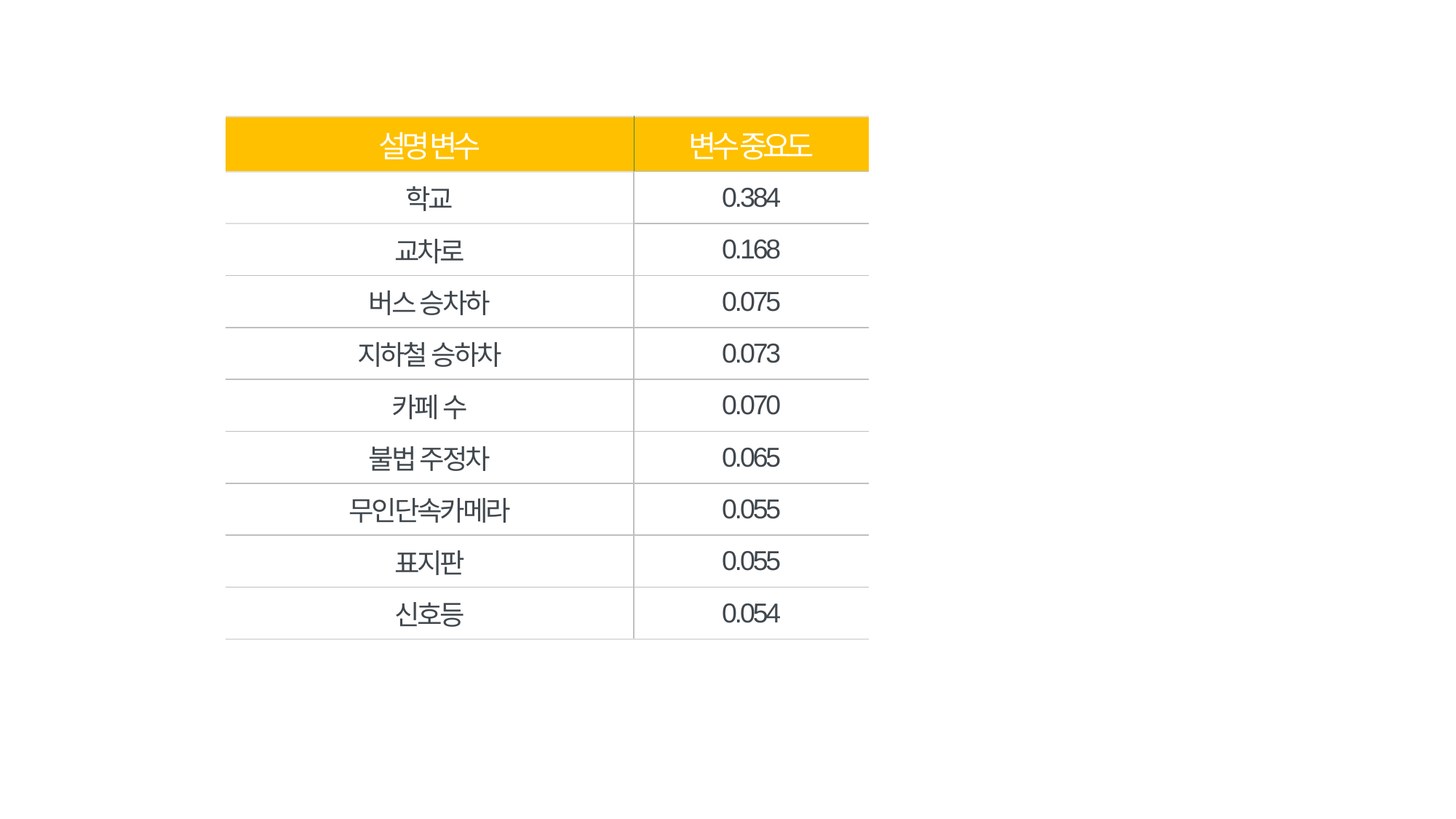

| 설명 변수 | 변수 중요도 |
| --- | --- |
| 학교 | 0.384 |
| 교차로 | 0.168 |
| 버스 승차하 | 0.075 |
| 지하철 승하차 | 0.073 |
| 카페 수 | 0.070 |
| 불법 주정차 | 0.065 |
| 무인단속카메라 | 0.055 |
| 표지판 | 0.055 |
| 신호등 | 0.054 |